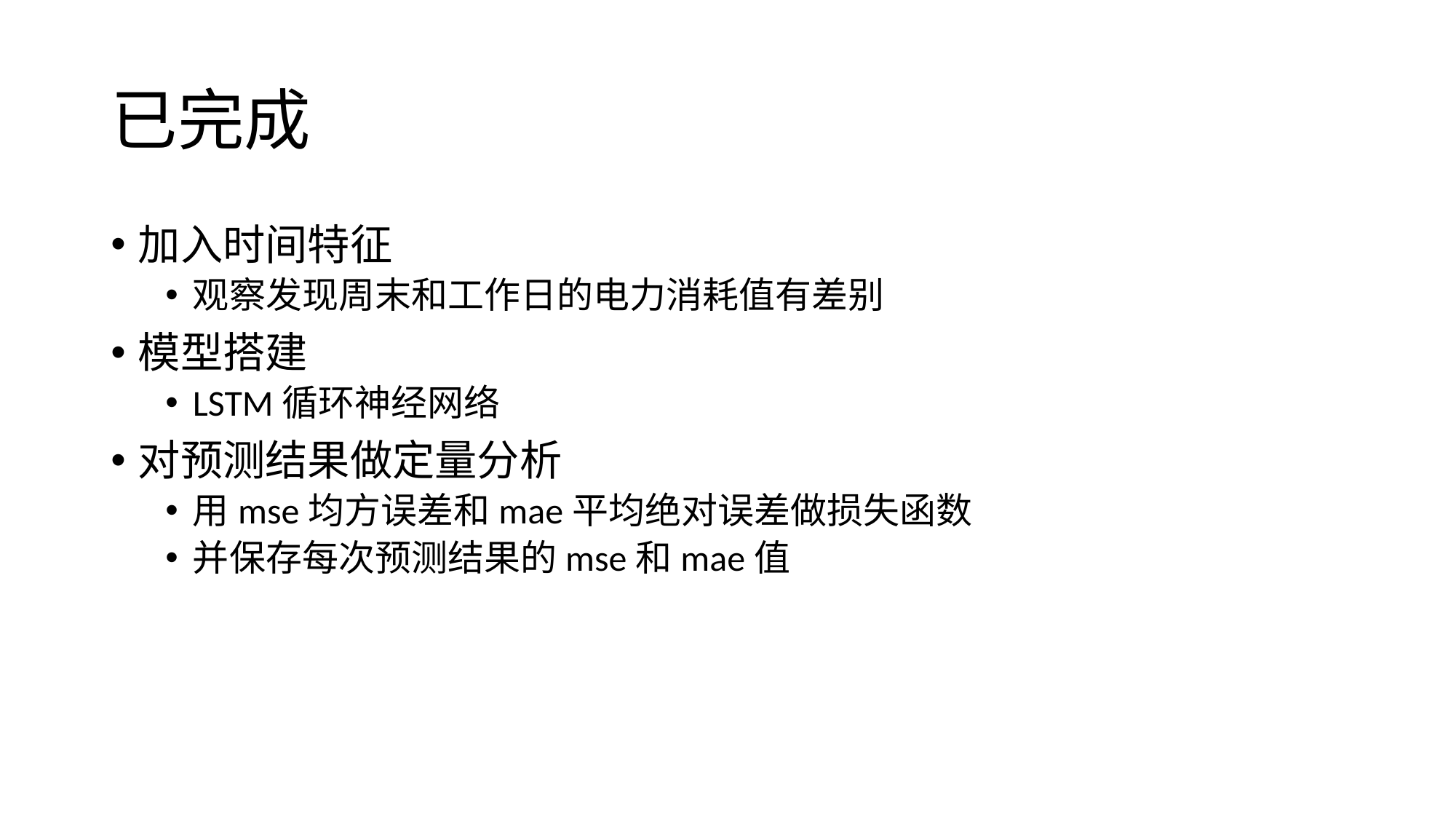

# 已完成
加入时间特征
观察发现周末和工作日的电力消耗值有差别
模型搭建
LSTM循环神经网络
对预测结果做定量分析
用mse均方误差和mae平均绝对误差做损失函数
并保存每次预测结果的mse和mae值